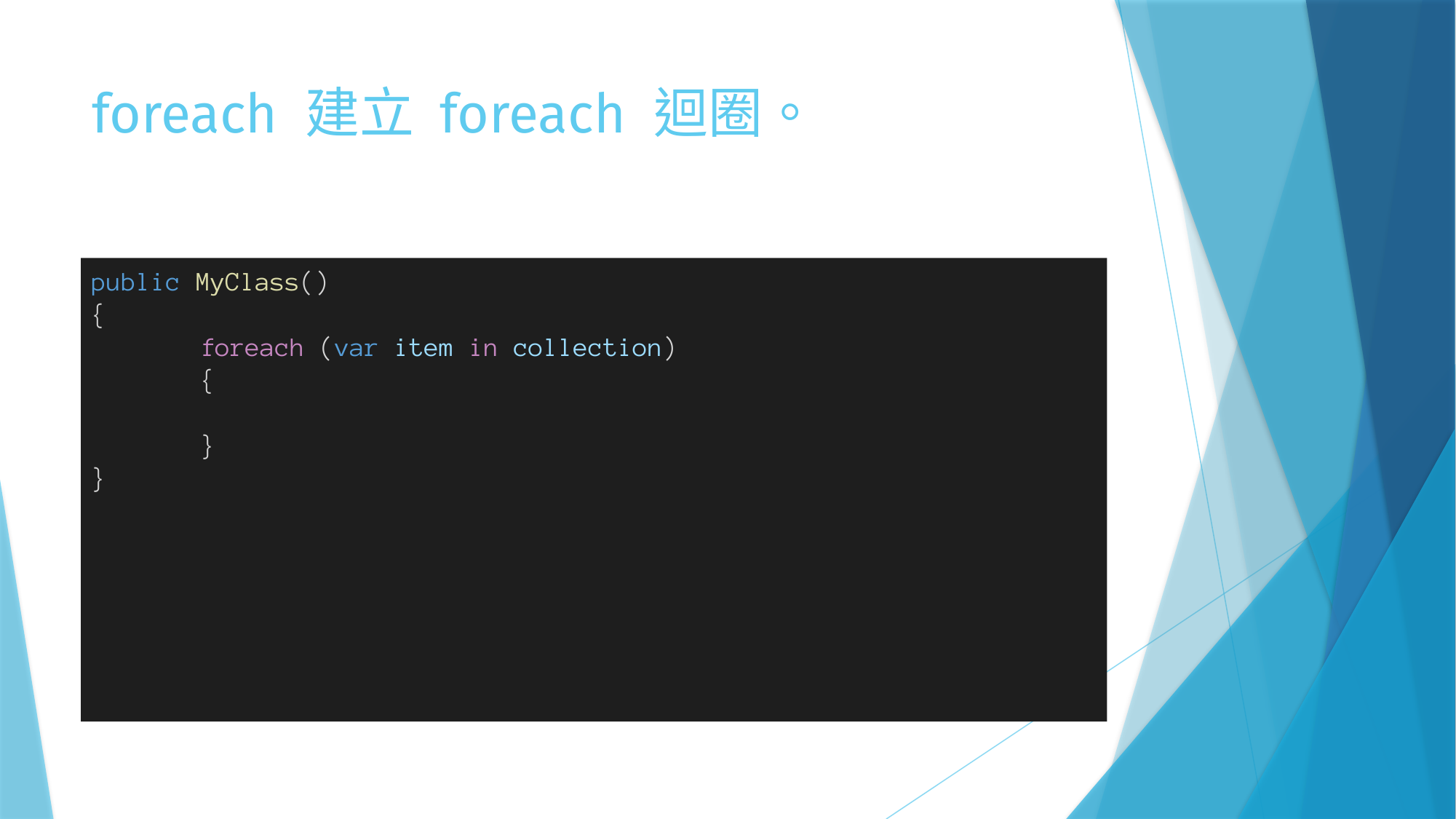

# foreach 建立 foreach 迴圈。
public MyClass()
{
	foreach (var item in collection)
	{
	}
}